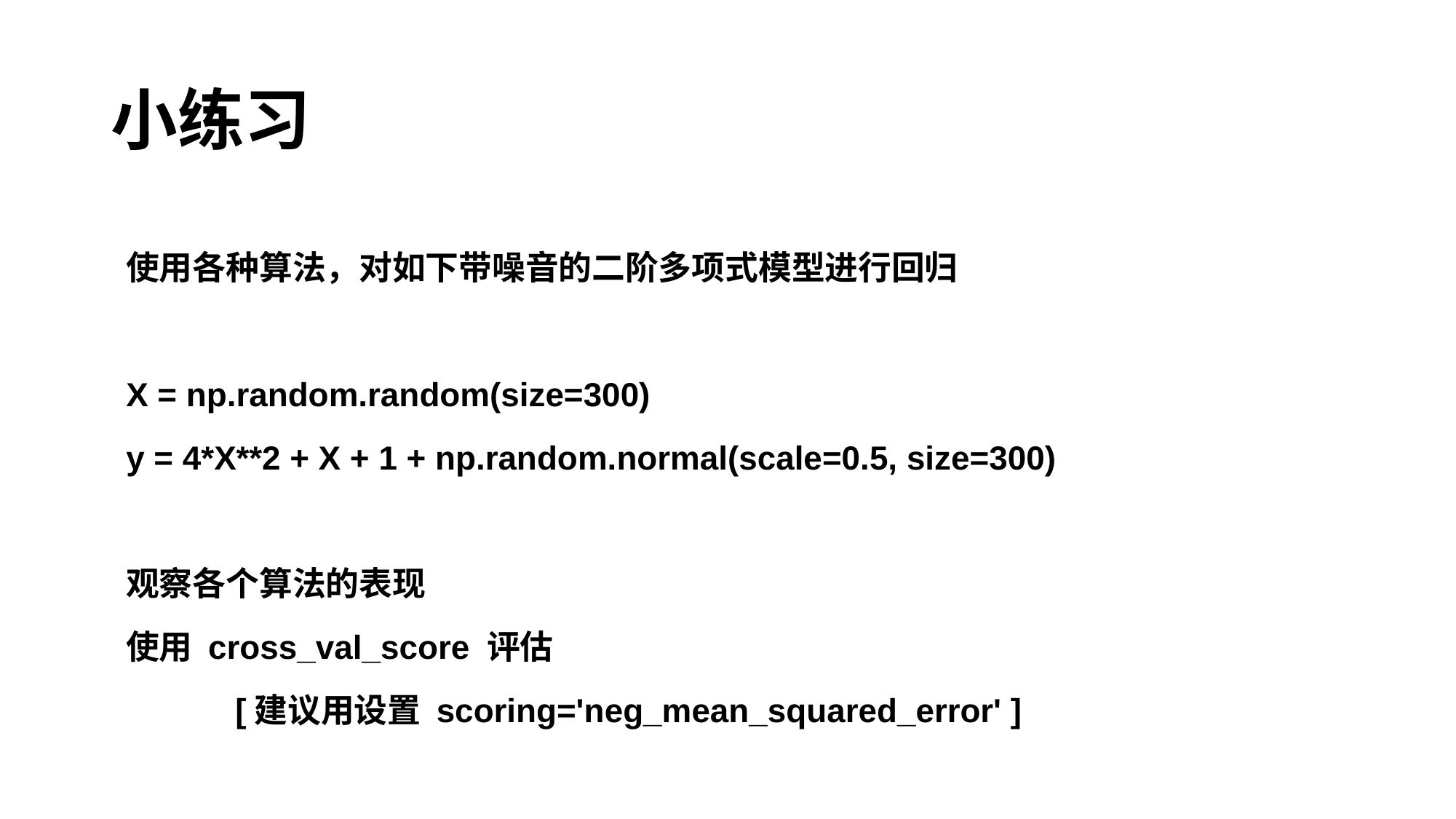

# 小练习
使用各种算法，对如下带噪音的二阶多项式模型进行回归

X = np.random.random(size=300)
y = 4*X**2 + X + 1 + np.random.normal(scale=0.5, size=300)

观察各个算法的表现
使用 cross_val_score 评估
	[建议用设置 scoring='neg_mean_squared_error' ]